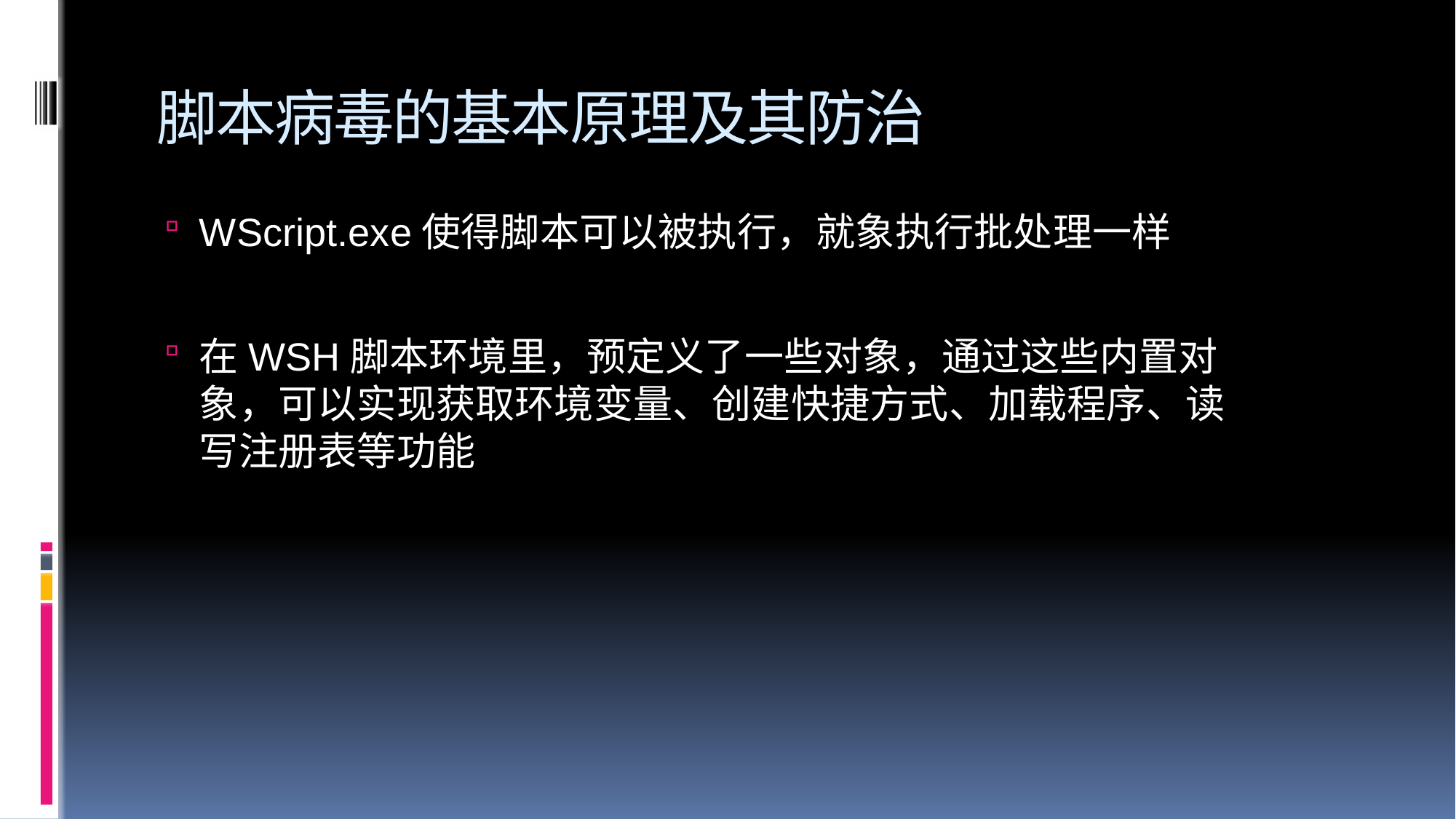

# 脚本病毒的基本原理及其防治
WScript.exe使得脚本可以被执行，就象执行批处理一样

在WSH脚本环境里，预定义了一些对象，通过这些内置对象，可以实现获取环境变量、创建快捷方式、加载程序、读写注册表等功能